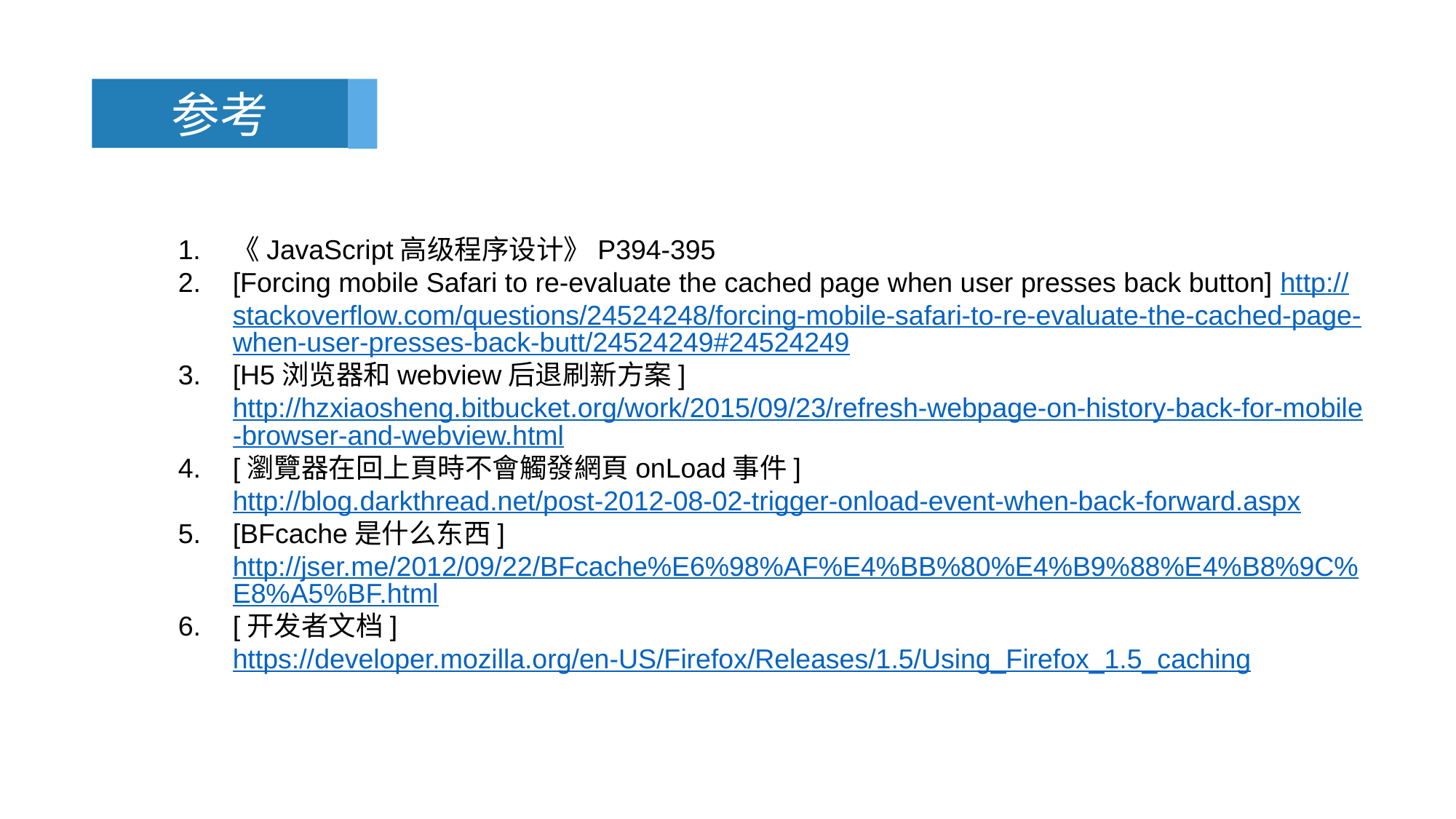

参考

《JavaScript高级程序设计》P394-395
[Forcing mobile Safari to re-evaluate the cached page when user presses back button] http://stackoverflow.com/questions/24524248/forcing-mobile-safari-to-re-evaluate-the-cached-page-when-user-presses-back-butt/24524249#24524249
[H5浏览器和webview后退刷新方案] http://hzxiaosheng.bitbucket.org/work/2015/09/23/refresh-webpage-on-history-back-for-mobile-browser-and-webview.html
[瀏覽器在回上頁時不會觸發網頁onLoad事件] http://blog.darkthread.net/post-2012-08-02-trigger-onload-event-when-back-forward.aspx
[BFcache是什么东西] http://jser.me/2012/09/22/BFcache%E6%98%AF%E4%BB%80%E4%B9%88%E4%B8%9C%E8%A5%BF.html
[开发者文档]https://developer.mozilla.org/en-US/Firefox/Releases/1.5/Using_Firefox_1.5_caching